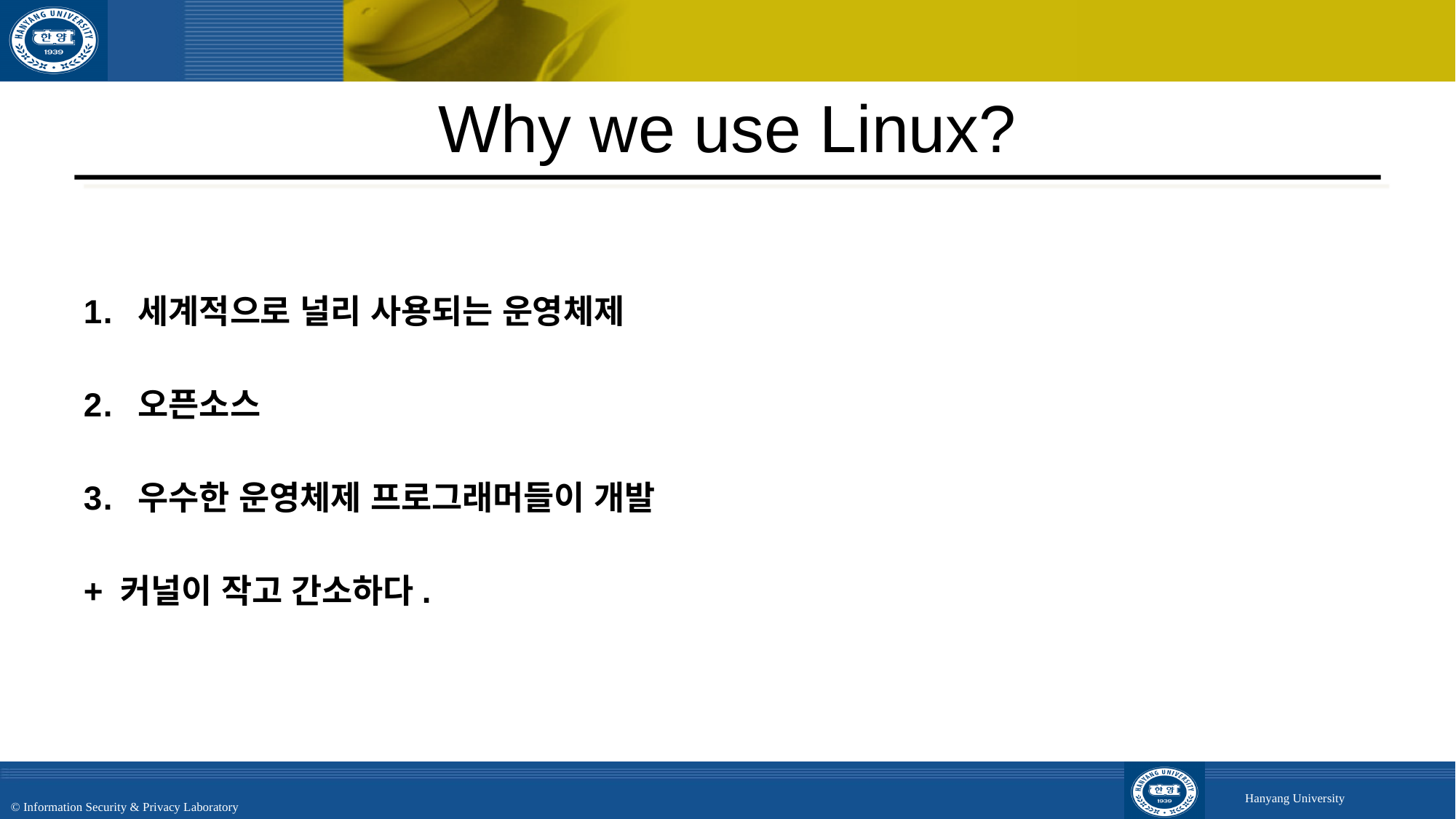

# Why we use Linux?

세계적으로 널리 사용되는 운영체제

오픈소스

우수한 운영체제 프로그래머들이 개발

+ 커널이 작고 간소하다.